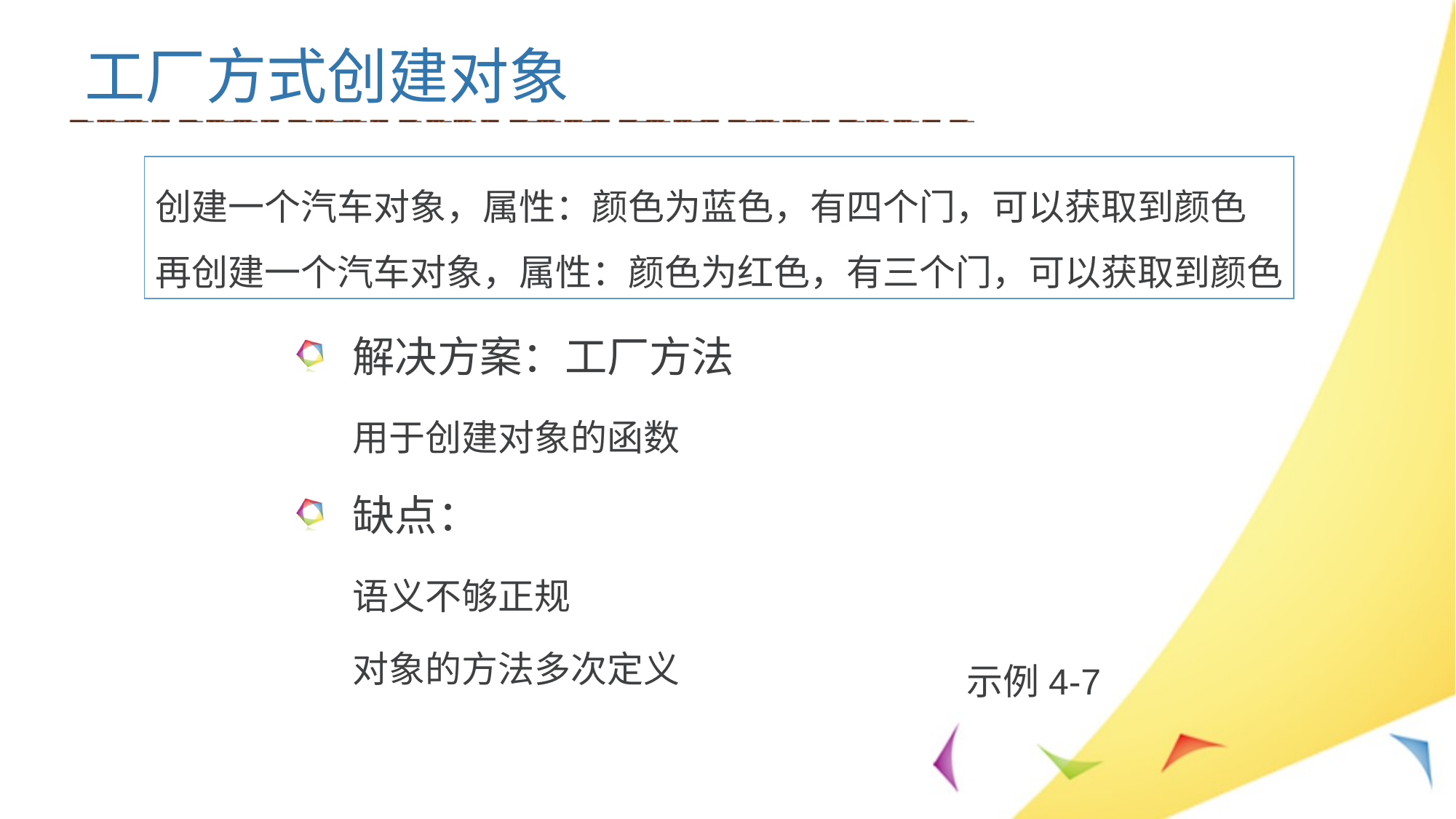

工厂方式创建对象

解决方案：工厂方法
用于创建对象的函数
缺点：
语义不够正规
对象的方法多次定义

创建一个汽车对象，属性：颜色为蓝色，有四个门，可以获取到颜色
再创建一个汽车对象，属性：颜色为红色，有三个门，可以获取到颜色
示例4-7